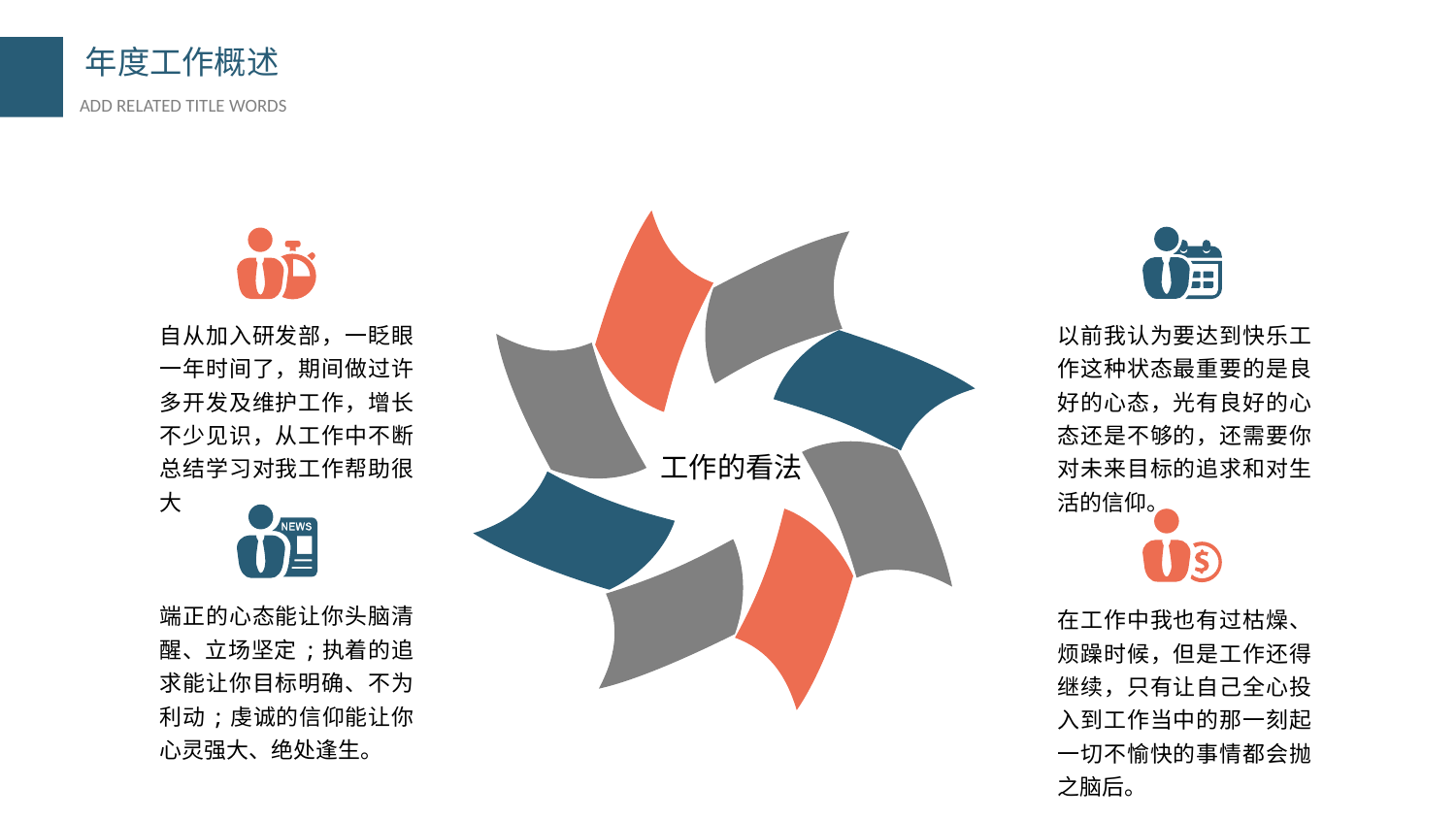

自从加入研发部，一眨眼一年时间了，期间做过许多开发及维护工作，增长不少见识，从工作中不断总结学习对我工作帮助很大
以前我认为要达到快乐工作这种状态最重要的是良好的心态，光有良好的心态还是不够的，还需要你对未来目标的追求和对生活的信仰。

工作的看法

端正的心态能让你头脑清醒、立场坚定;执着的追求能让你目标明确、不为利动;虔诚的信仰能让你心灵强大、绝处逢生。
在工作中我也有过枯燥、烦躁时候，但是工作还得继续，只有让自己全心投入到工作当中的那一刻起一切不愉快的事情都会抛之脑后。